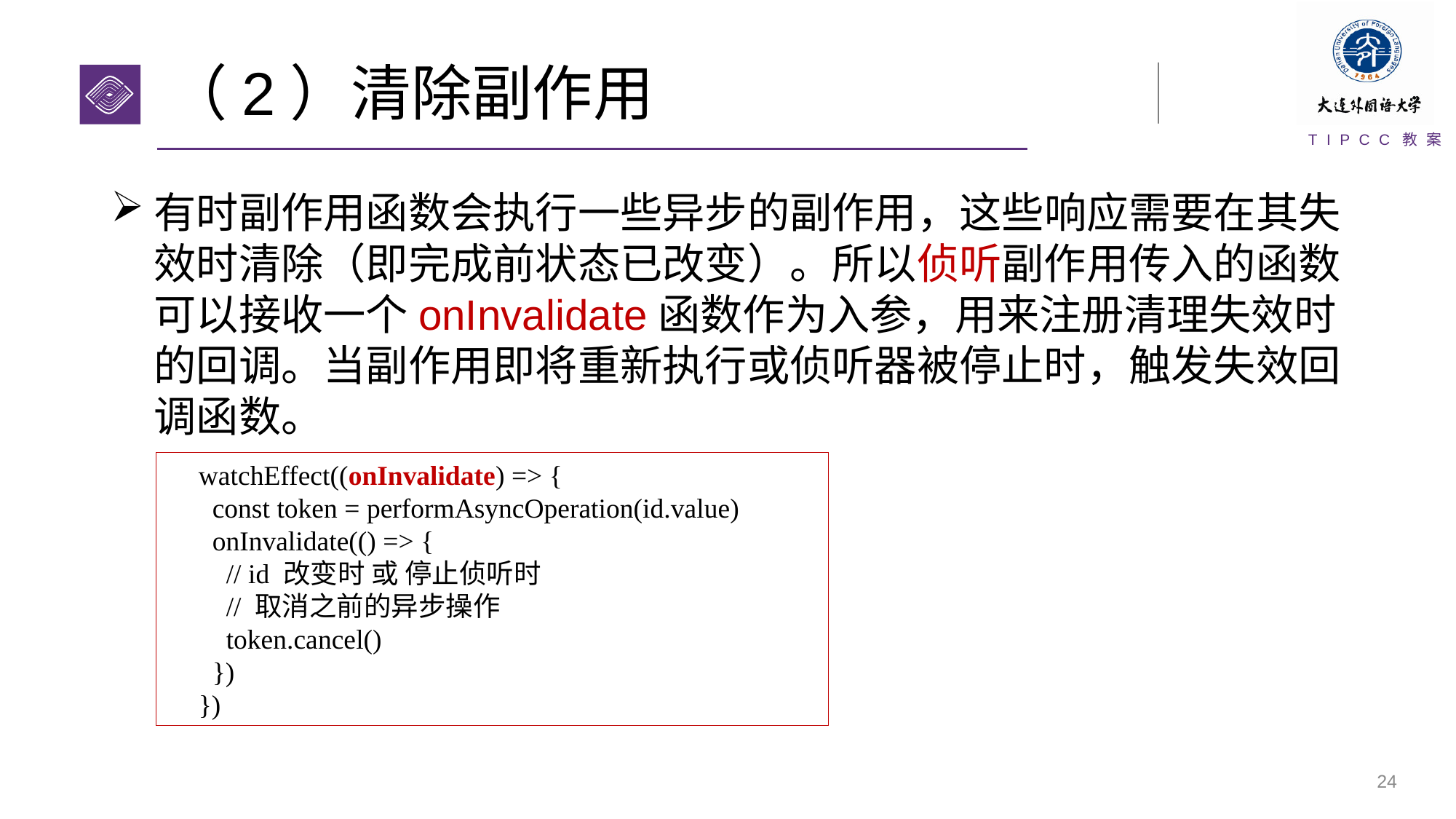

# （2）清除副作用
有时副作用函数会执行一些异步的副作用，这些响应需要在其失效时清除（即完成前状态已改变）。所以侦听副作用传入的函数可以接收一个onInvalidate函数作为入参，用来注册清理失效时的回调。当副作用即将重新执行或侦听器被停止时，触发失效回调函数。
watchEffect((onInvalidate) => {
  const token = performAsyncOperation(id.value)
  onInvalidate(() => {
    // id 改变时 或 停止侦听时
    // 取消之前的异步操作
    token.cancel()
  })
})
24